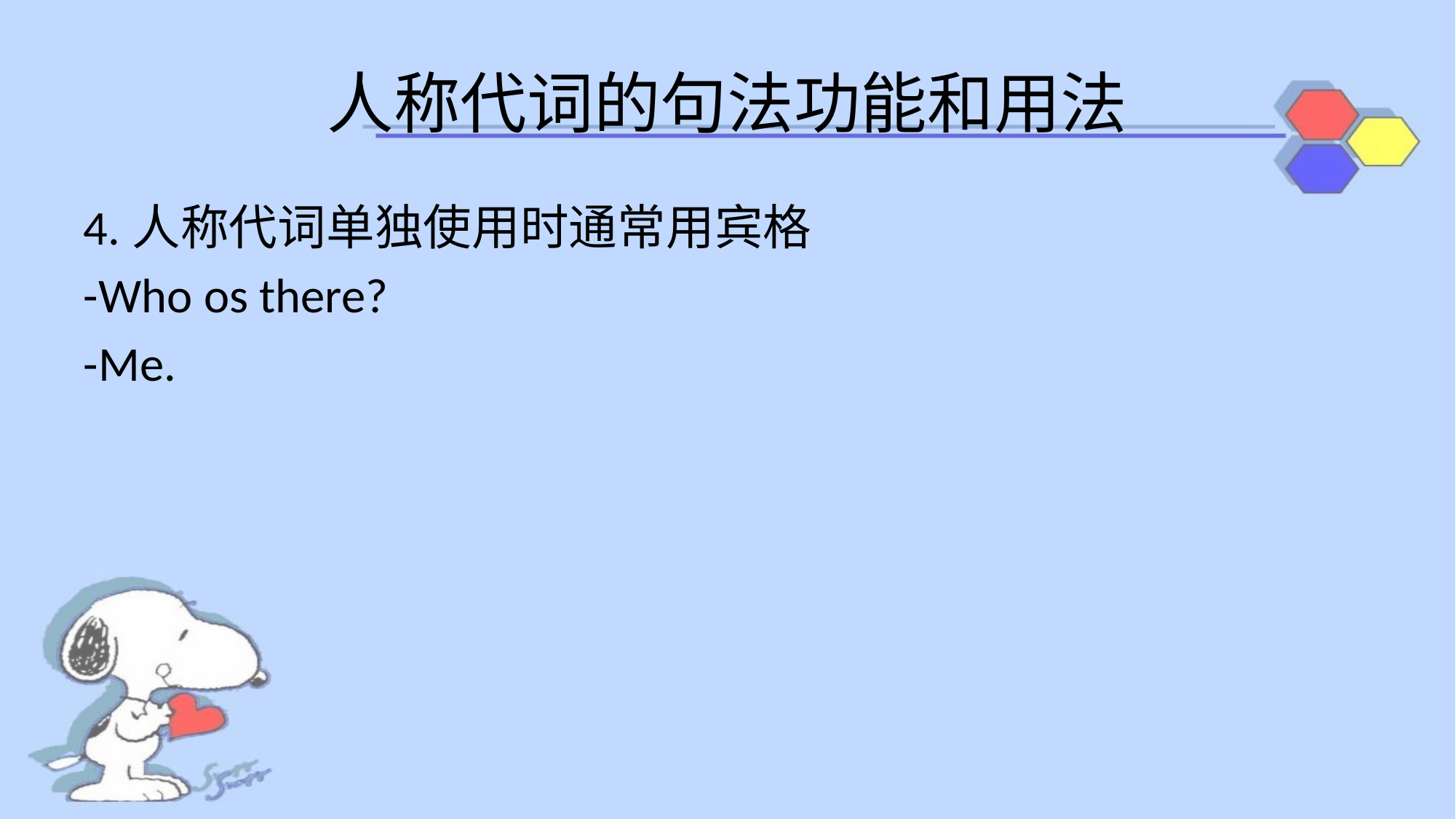

# 人称代词的句法功能和用法
4.人称代词单独使用时通常用宾格
-Who os there?
-Me.